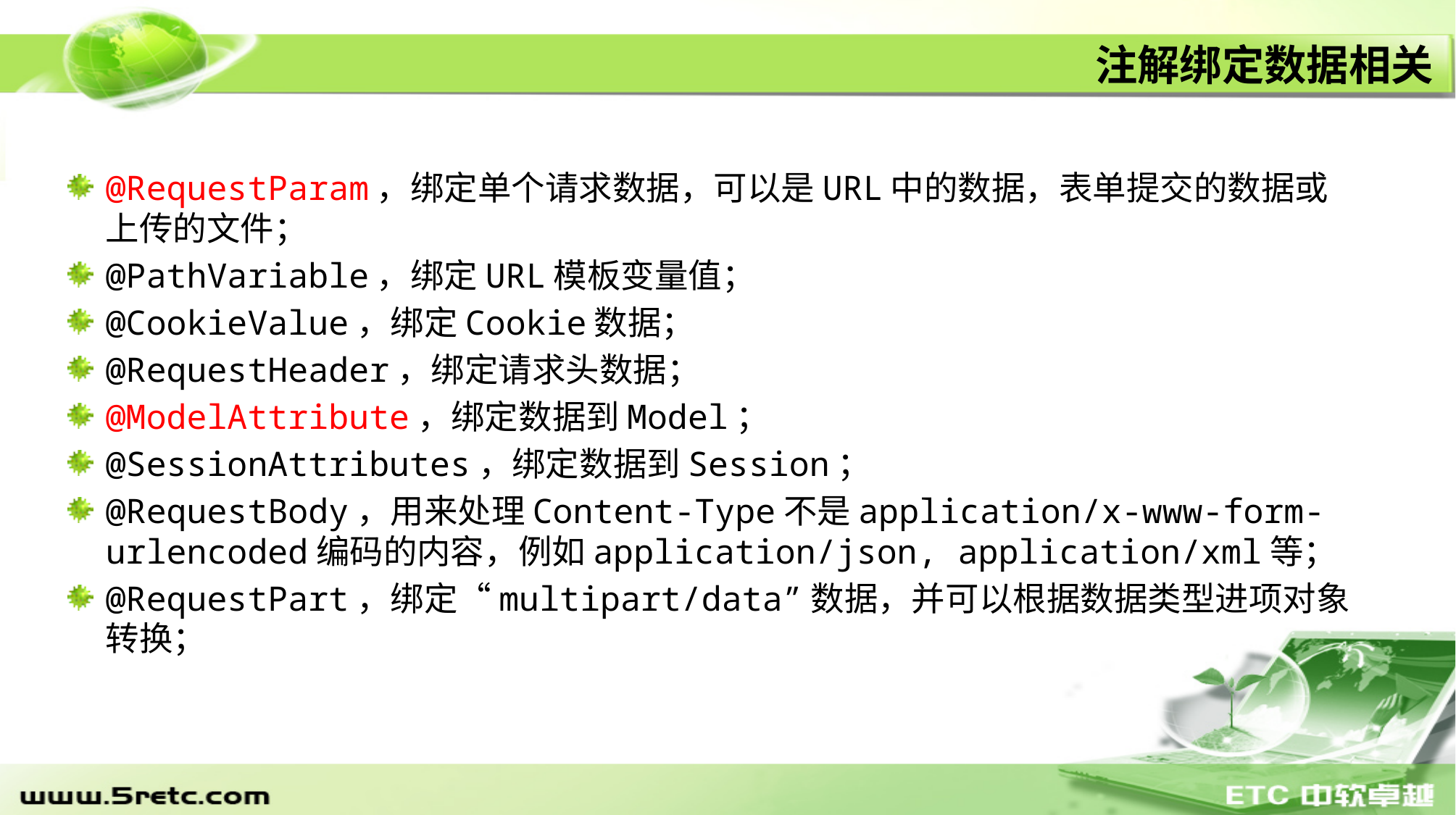

# 注解绑定数据相关
@RequestParam，绑定单个请求数据，可以是URL中的数据，表单提交的数据或上传的文件；
@PathVariable，绑定URL模板变量值；
@CookieValue，绑定Cookie数据；
@RequestHeader，绑定请求头数据；
@ModelAttribute，绑定数据到Model；
@SessionAttributes，绑定数据到Session；
@RequestBody，用来处理Content-Type不是application/x-www-form-urlencoded编码的内容，例如application/json, application/xml等；
@RequestPart，绑定“multipart/data”数据，并可以根据数据类型进项对象转换；